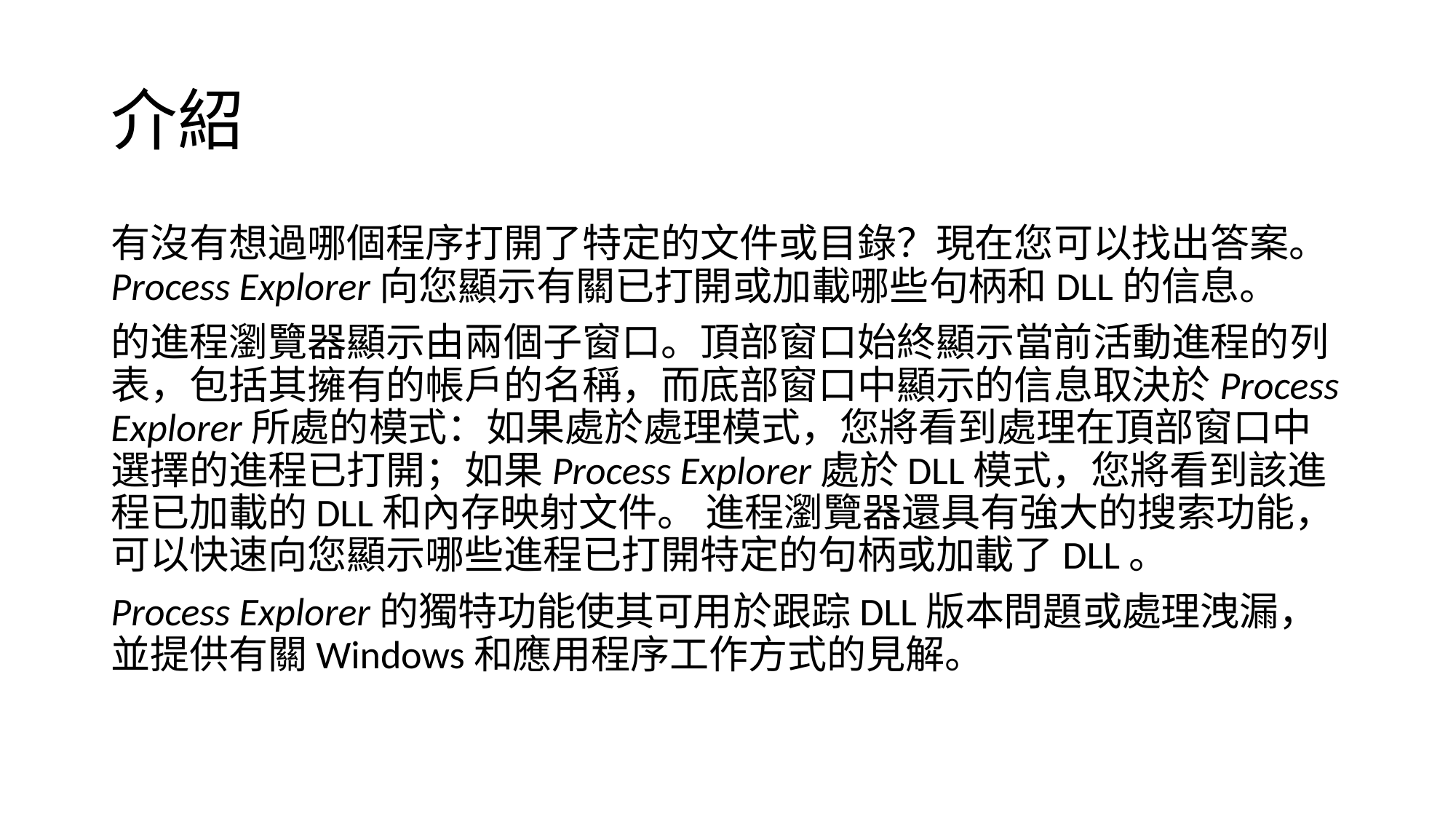

# 介紹
有沒有想過哪個程序打開了特定的文件或目錄？現在您可以找出答案。Process Explorer向您顯示有關已打開或加載哪些句柄和DLL的信息。
的進程瀏覽器顯示由兩個子窗口。頂部窗口始終顯示當前活動進程的列表，包括其擁有的帳戶的名稱，而底部窗口中顯示的信息取決於Process Explorer所處的模式：如果處於處理模式，您將看到處理在頂部窗口中選擇的進程已打開；如果Process Explorer處於DLL模式，您將看到該進程已加載的DLL和內存映射文件。 進程瀏覽器還具有強大的搜索功能，可以快速向您顯示哪些進程已打開特定的句柄或加載了DLL。
Process Explorer的獨特功能使其可用於跟踪DLL版本問題或處理洩漏，並提供有關Windows和應用程序工作方式的見解。